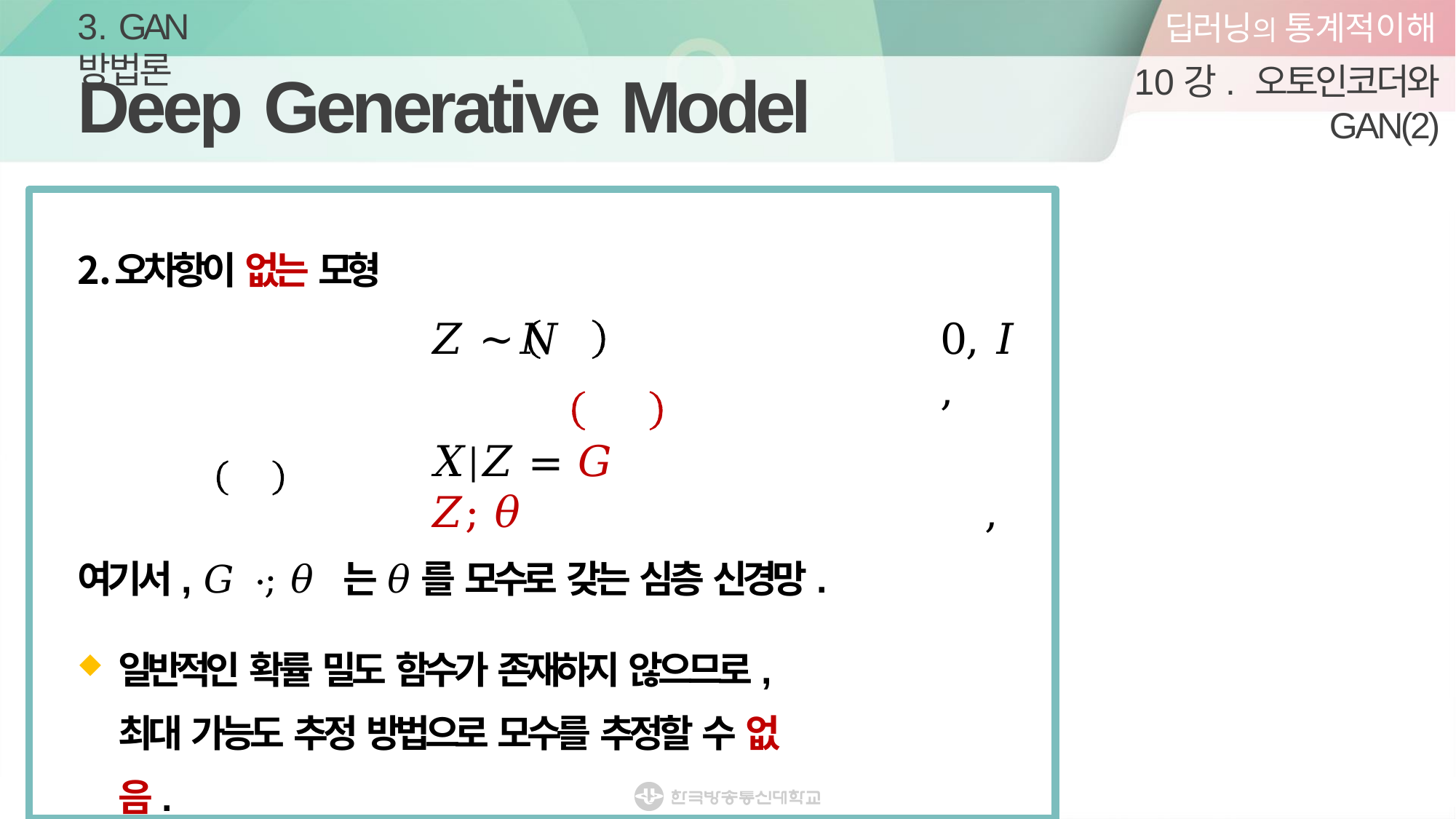

딥러닝의 통계적이해
10강. 오토인코더와 GAN(2)
3. GAN 방법론
# Deep Generative Model

오차항이 없는 모형
𝑍 ~𝑁	0, 𝐼	,
𝑋|𝑍 = 𝐺	𝑍; 𝜃	,
여기서, 𝐺 ⋅; 𝜃	는 𝜃 를 모수로 갖는 심층 신경망.
일반적인 확률 밀도 함수가 존재하지 않으므로, 최대 가능도 추정 방법으로 모수를 추정할 수 없음.